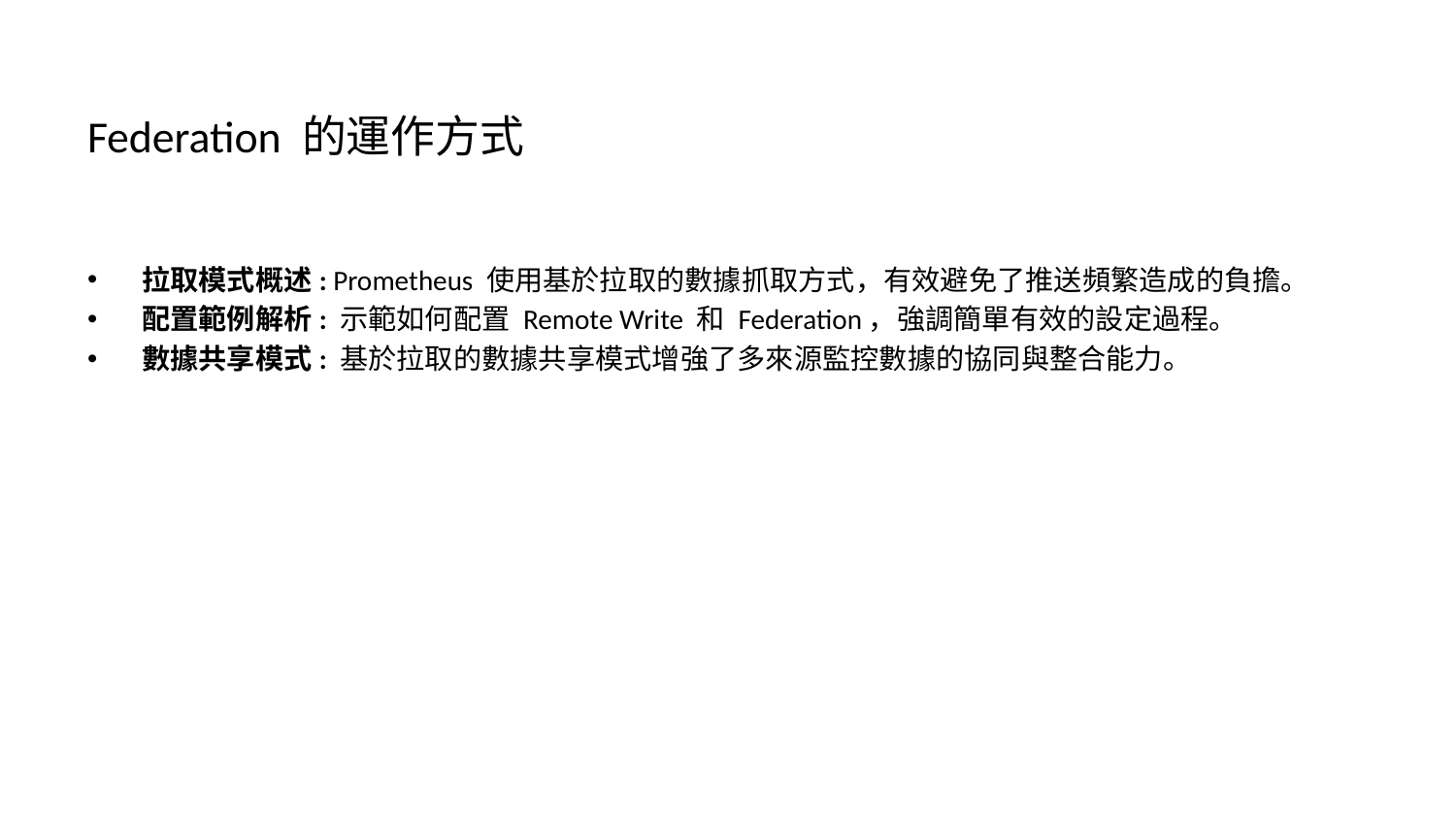

# Federation 的運作方式
拉取模式概述: Prometheus 使用基於拉取的數據抓取方式，有效避免了推送頻繁造成的負擔。
配置範例解析: 示範如何配置 Remote Write 和 Federation，強調簡單有效的設定過程。
數據共享模式: 基於拉取的數據共享模式增強了多來源監控數據的協同與整合能力。